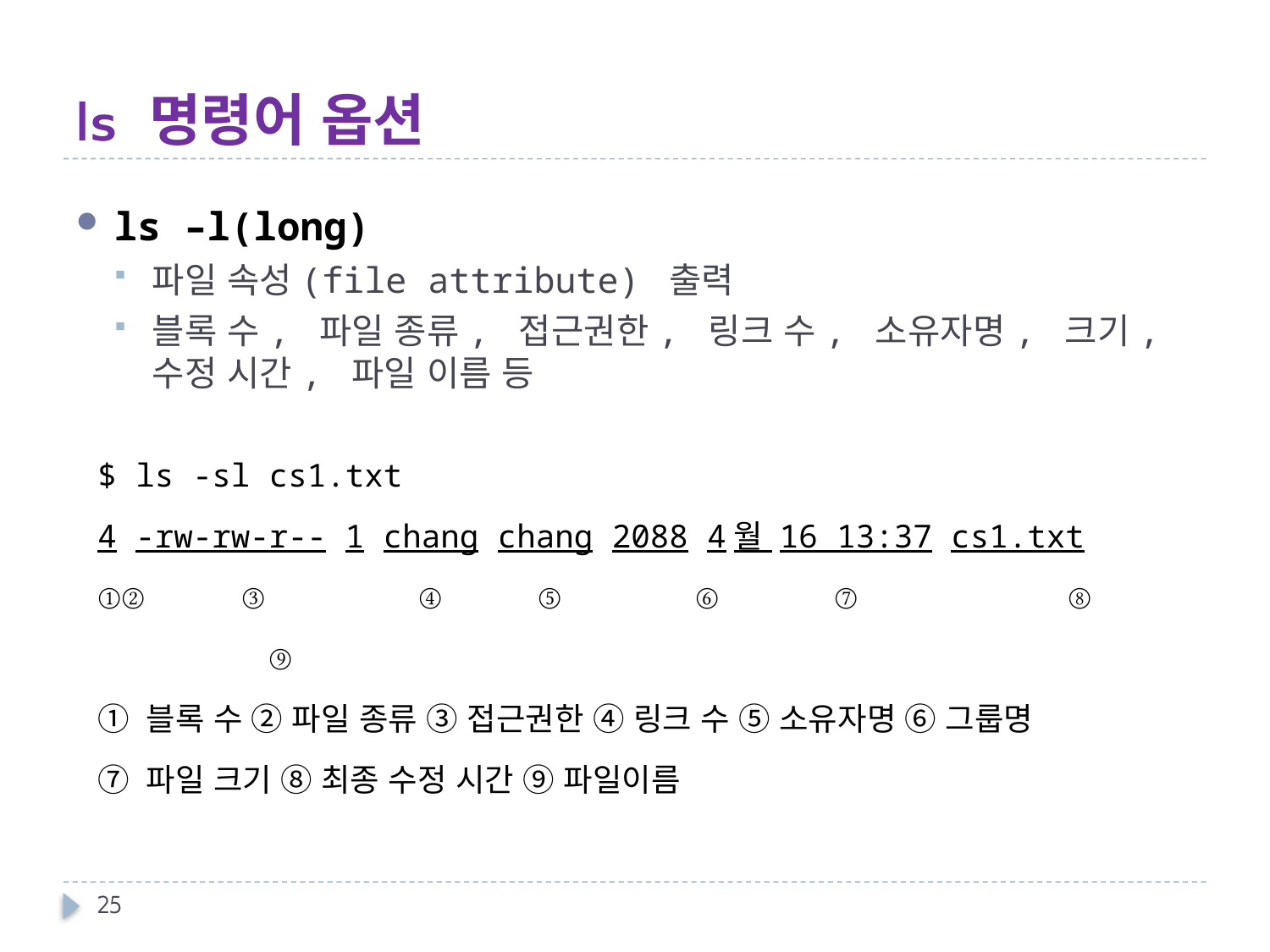

# ls 명령어 옵션
ls –l(long)
파일 속성(file attribute) 출력
블록 수, 파일 종류, 접근권한, 링크 수, 소유자명, 크기, 수정 시간, 파일 이름 등

$ ls -sl cs1.txt
4 -rw-rw-r-- 1 chang chang 2088 4월 16 13:37 cs1.txt
①②     ③        ④     ⑤       ⑥      ⑦           ⑧                ⑨
① 블록 수 ➁ 파일 종류 ➂ 접근권한 ➃ 링크 수 ➄ 소유자명 ➅ 그룹명
➆ 파일 크기 ➇ 최종 수정 시간 ➈ 파일이름
25